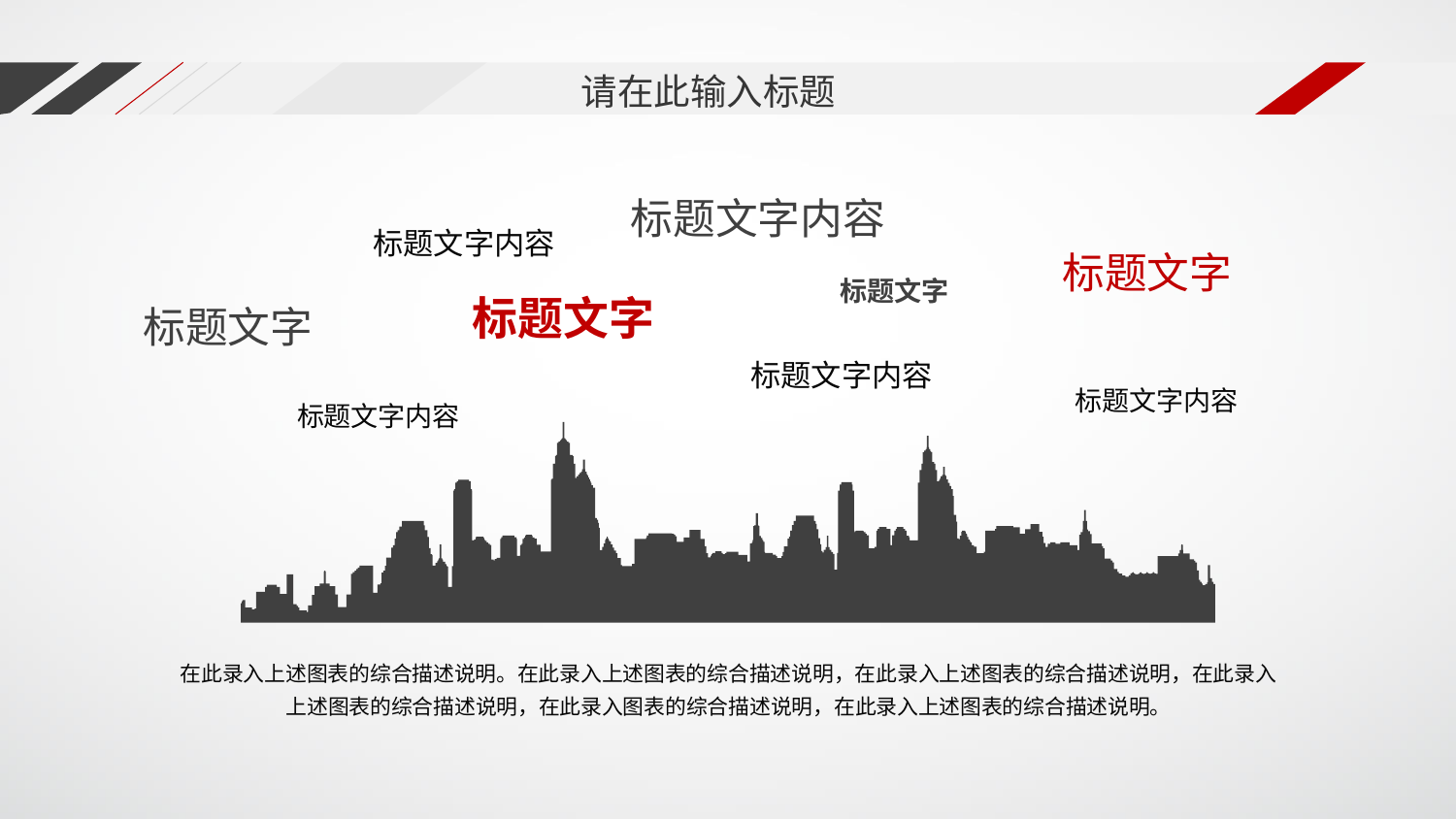

请在此输入标题
标题文字内容
标题文字内容
标题文字
标题文字
标题文字
标题文字
标题文字内容
标题文字内容
标题文字内容

在此录入上述图表的综合描述说明。在此录入上述图表的综合描述说明，在此录入上述图表的综合描述说明，在此录入上述图表的综合描述说明，在此录入图表的综合描述说明，在此录入上述图表的综合描述说明。